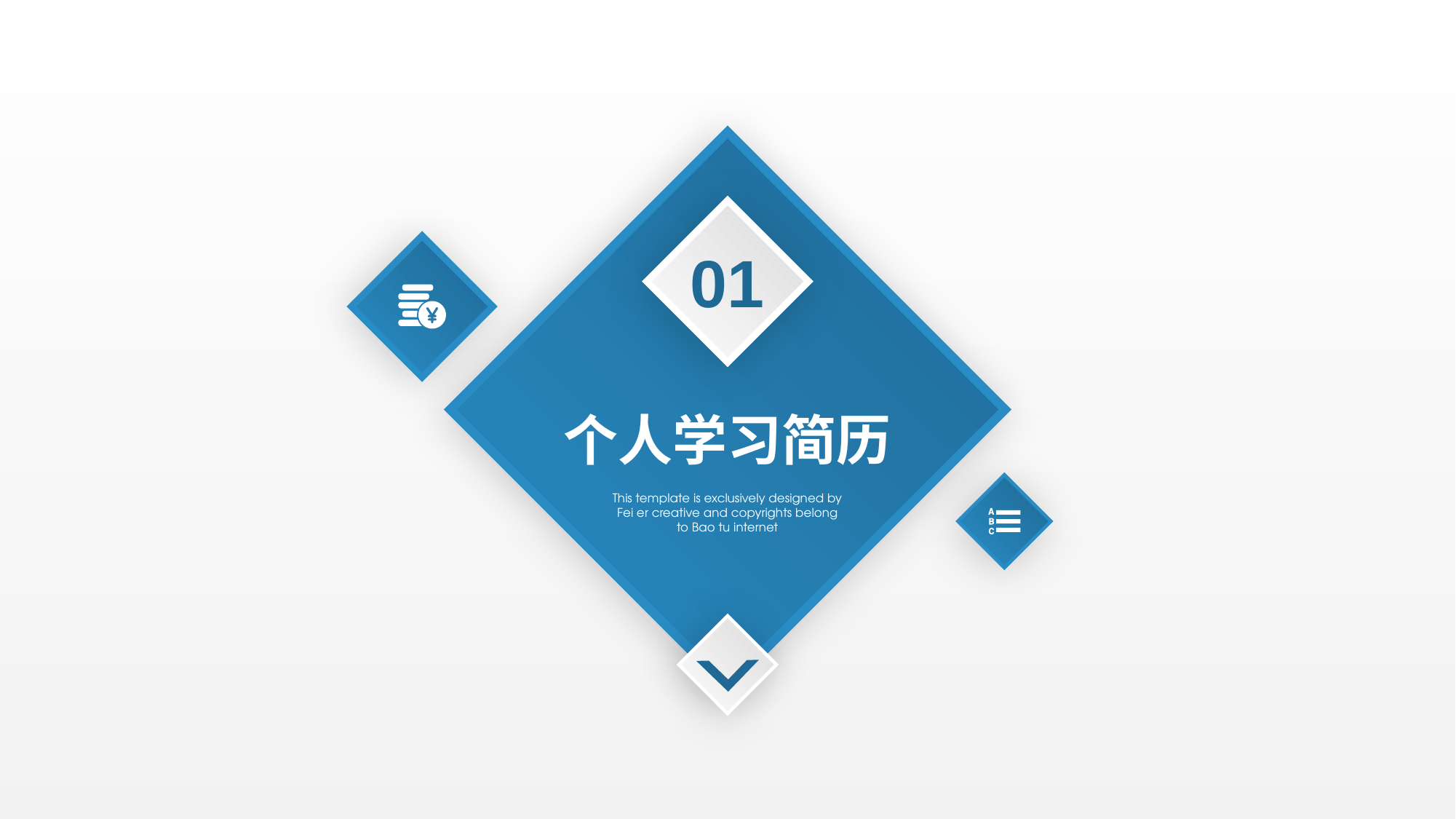

01

个人学习简历

This template is exclusively designed by Fei er creative and copyrights belong to Bao tu internet